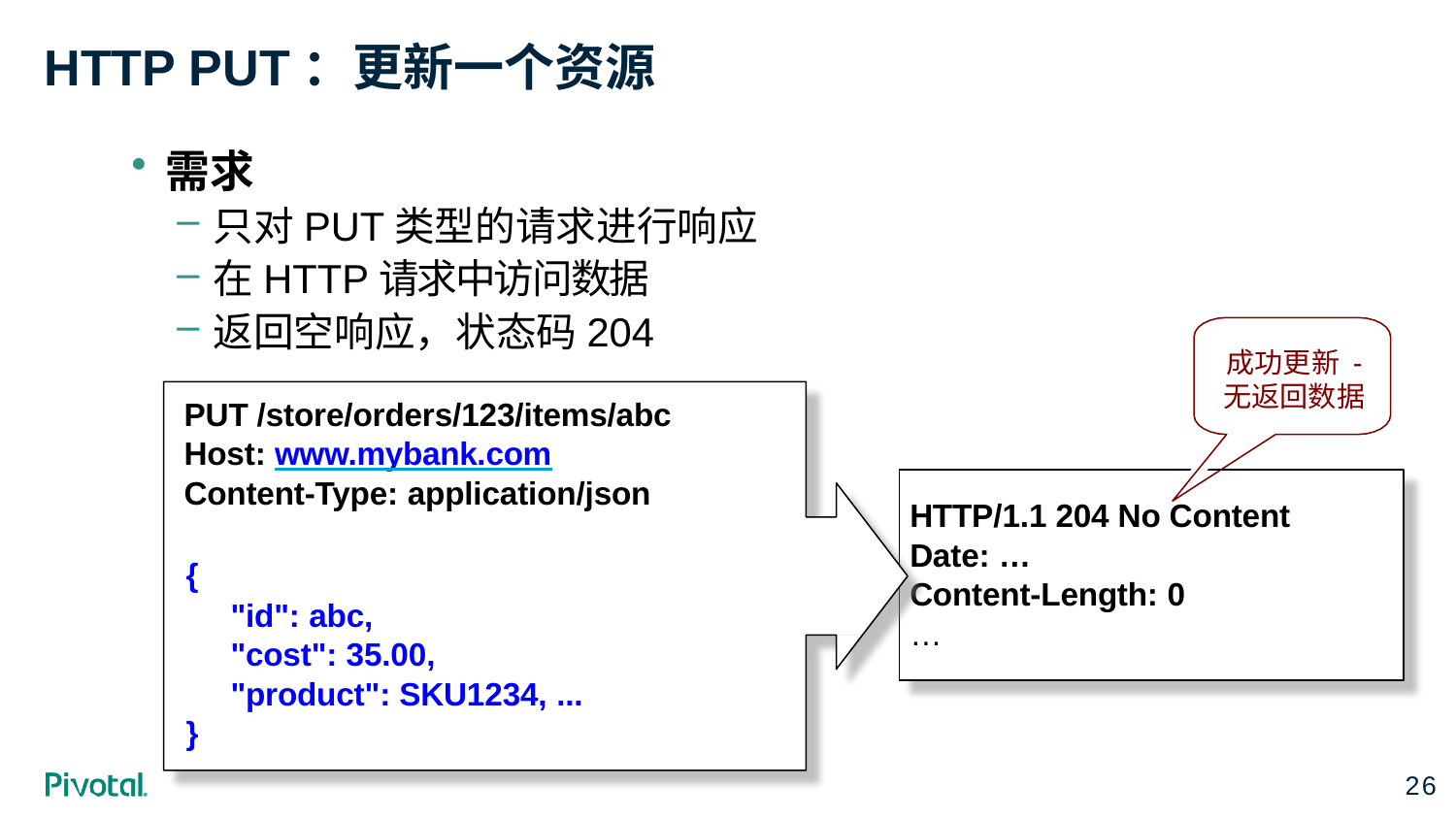

# HTTP PUT：更新一个资源
需求
只对PUT类型的请求进行响应
在HTTP请求中访问数据
返回空响应，状态码204

成功更新 - 无返回数据

PUT /store/orders/123/items/abc
Host: www.mybank.com
Content-Type: application/json

{
     "id": abc,
     "cost": 35.00,
     "product": SKU1234, ...
}

HTTP/1.1 204 No Content  Date: …
Content-Length: 0
…
26